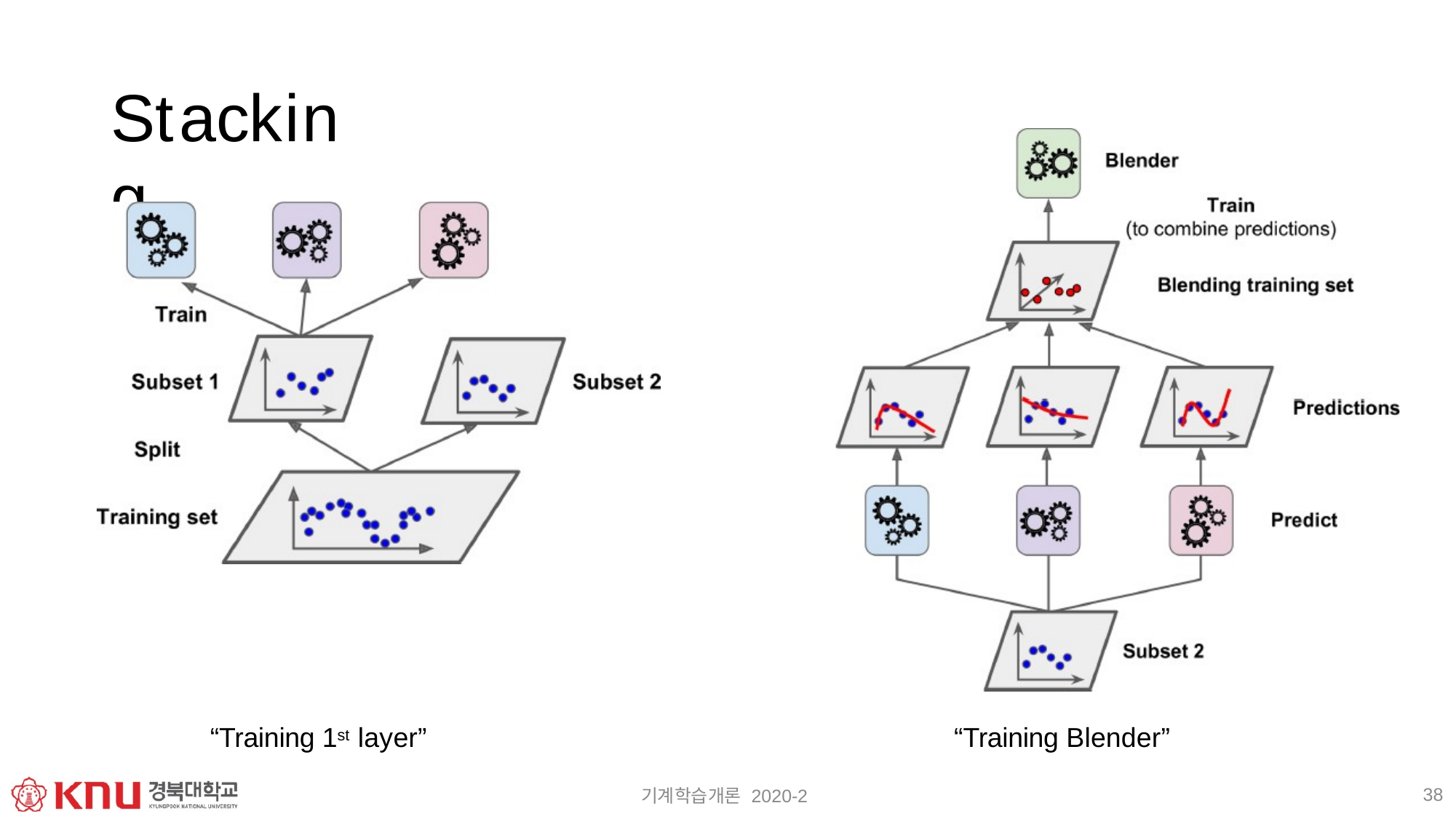

# Stacking

“Training 1st layer”
“Training Blender”
38
기계학습개론 2020-2